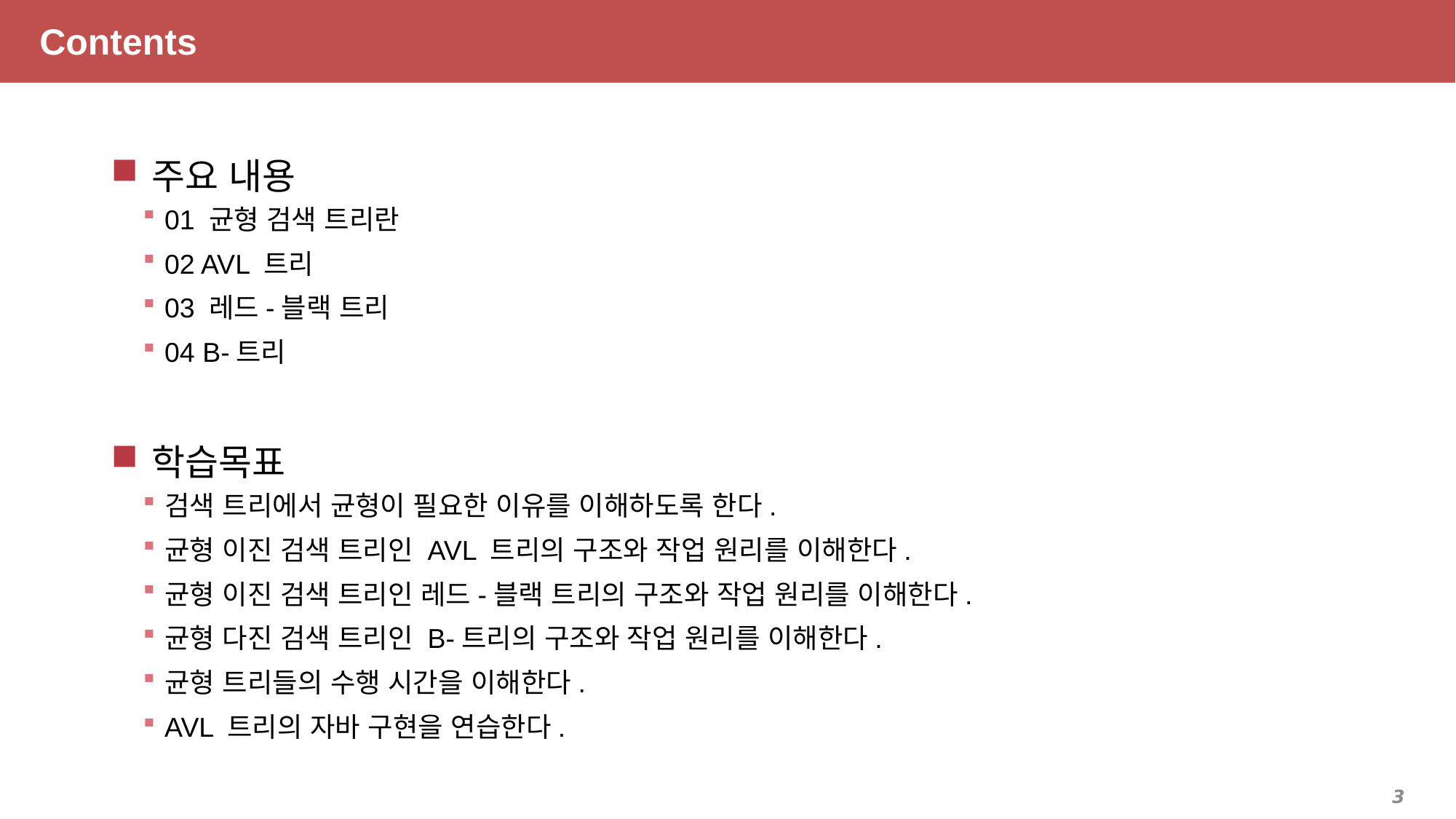

# Contents
주요 내용
01 균형 검색 트리란
02 AVL 트리
03 레드-블랙 트리
04 B-트리

학습목표
검색 트리에서 균형이 필요한 이유를 이해하도록 한다.
균형 이진 검색 트리인 AVL 트리의 구조와 작업 원리를 이해한다.
균형 이진 검색 트리인 레드-블랙 트리의 구조와 작업 원리를 이해한다.
균형 다진 검색 트리인 B-트리의 구조와 작업 원리를 이해한다.
균형 트리들의 수행 시간을 이해한다.
AVL 트리의 자바 구현을 연습한다.